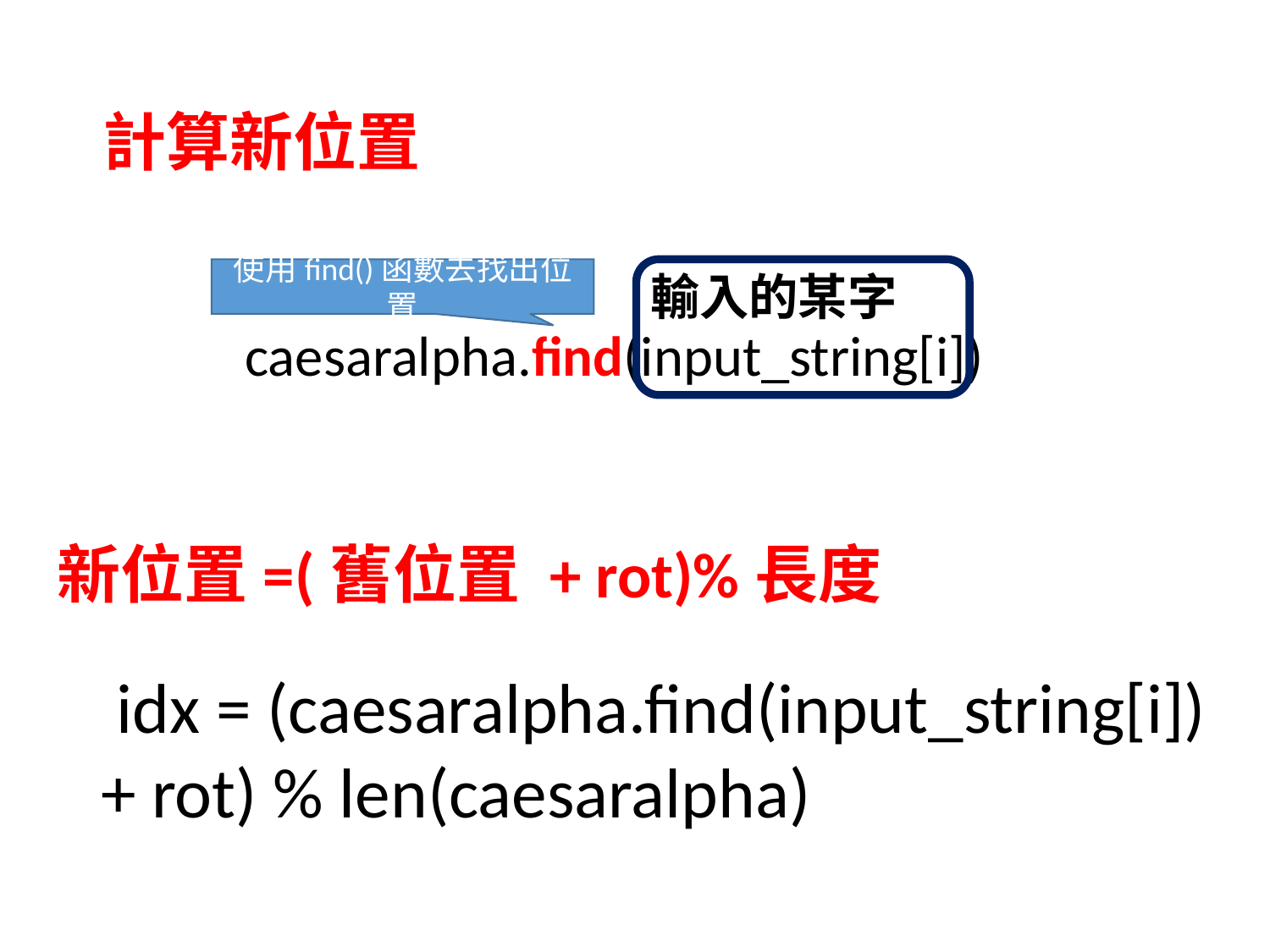

計算新位置
使用find()函數去找出位置
輸入的某字

caesaralpha.find(input_string[i])
新位置=(舊位置 + rot)%長度
 idx = (caesaralpha.find(input_string[i]) + rot) % len(caesaralpha)